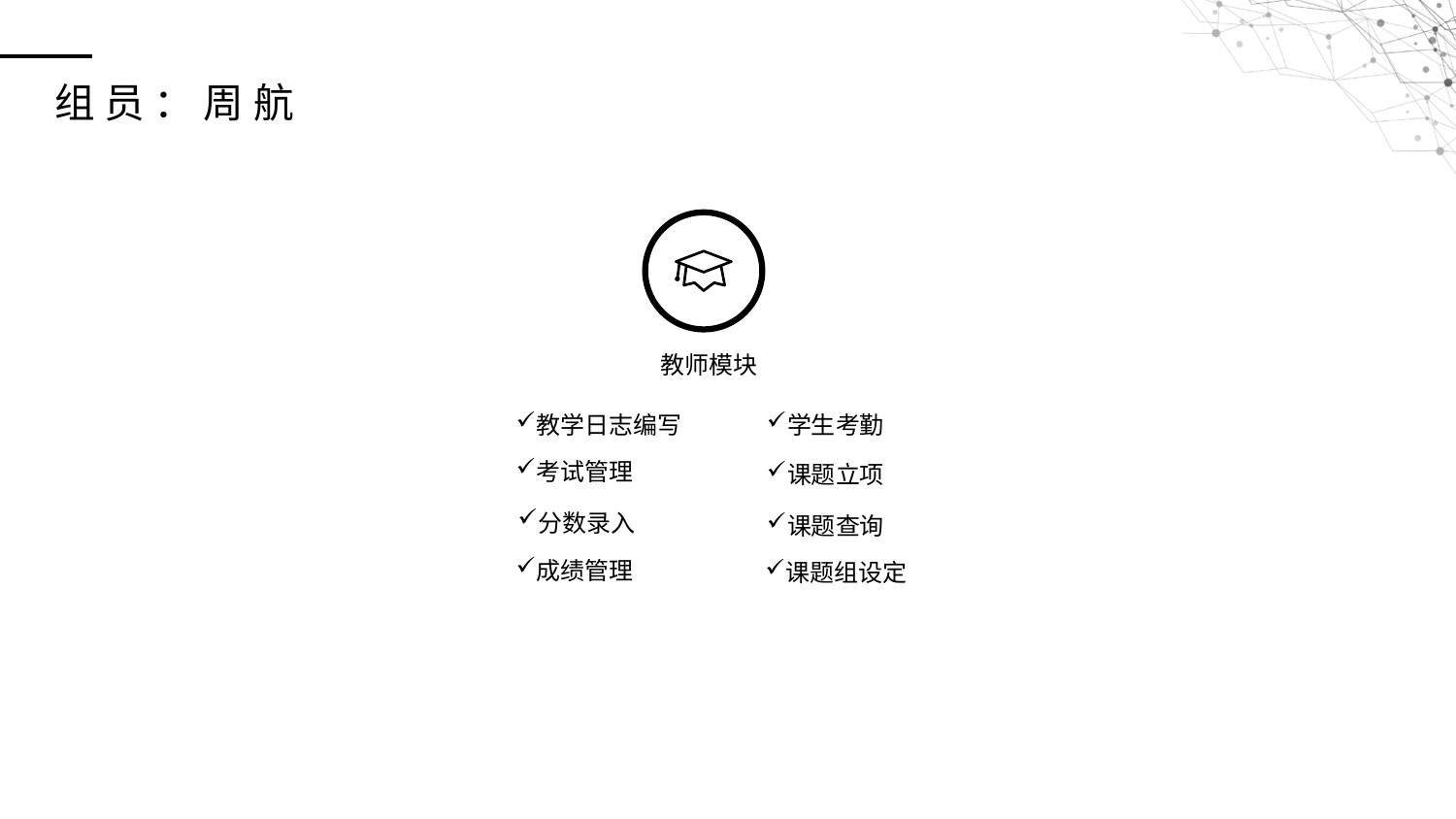

组员：周航

教师模块
教学日志编写
学生考勤
考试管理
课题立项
分数录入
课题查询
成绩管理
课题组设定